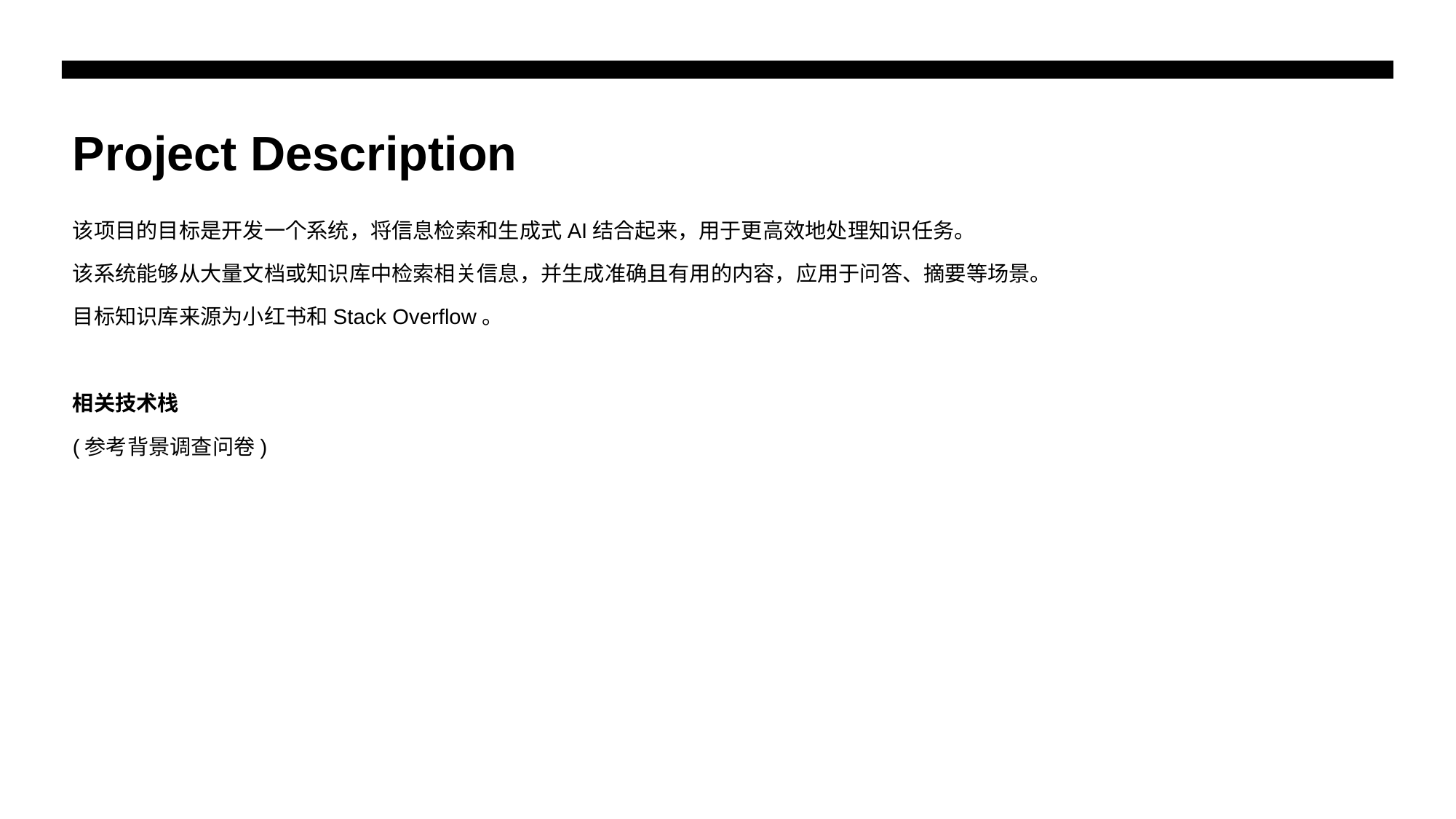

# Project Description
该项目的目标是开发一个系统，将信息检索和生成式AI结合起来，用于更高效地处理知识任务。
该系统能够从大量文档或知识库中检索相关信息，并生成准确且有用的内容，应用于问答、摘要等场景。
目标知识库来源为小红书和Stack Overflow。

相关技术栈
(参考背景调查问卷)